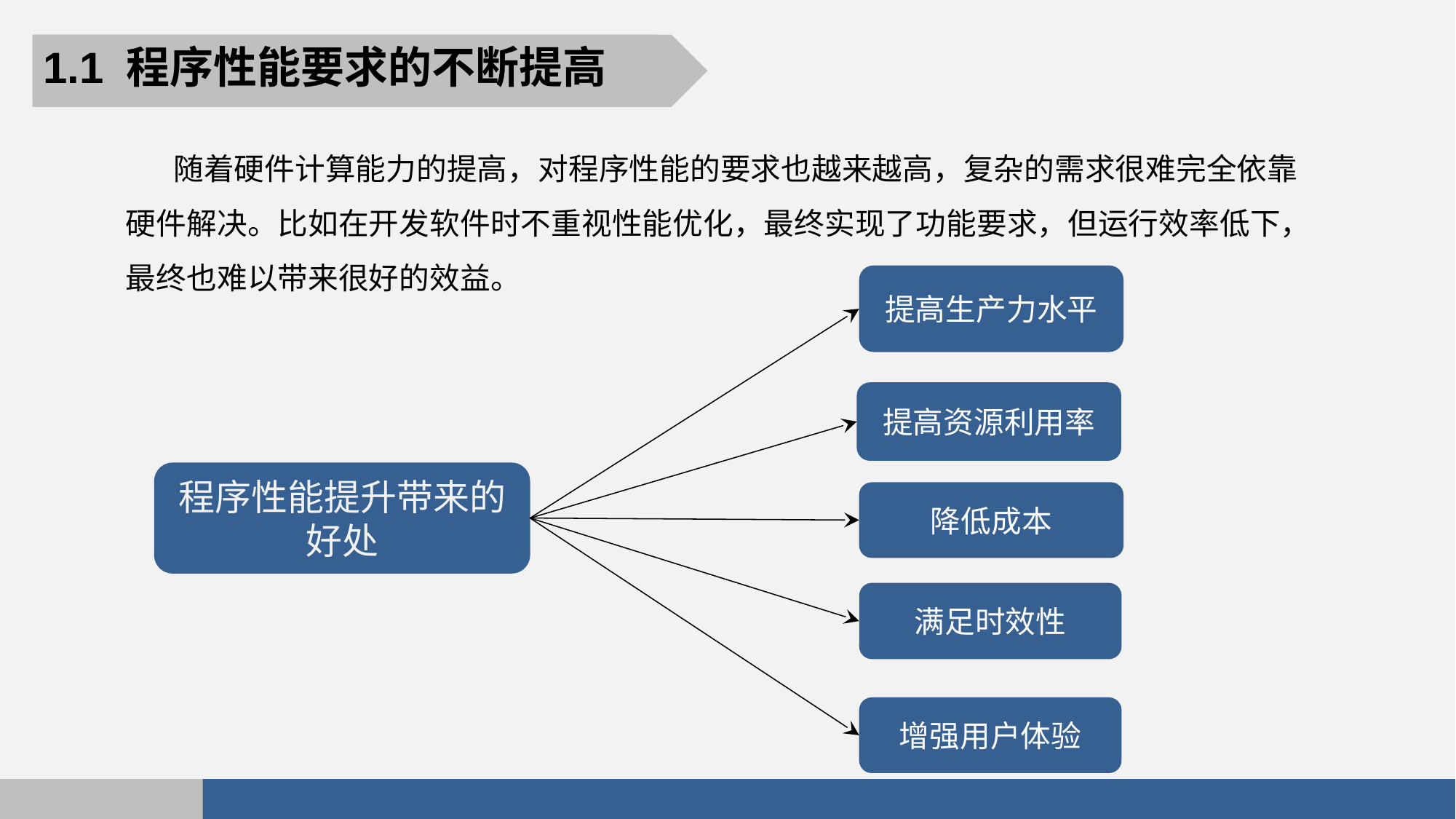

1.1 程序性能要求的不断提高
      随着硬件计算能力的提高，对程序性能的要求也越来越高，复杂的需求很难完全依靠硬件解决。比如在开发软件时不重视性能优化，最终实现了功能要求，但运行效率低下，最终也难以带来很好的效益。
提高生产力水平
提高资源利用率
程序性能提升带来的好处
降低成本
满足时效性
增强用户体验